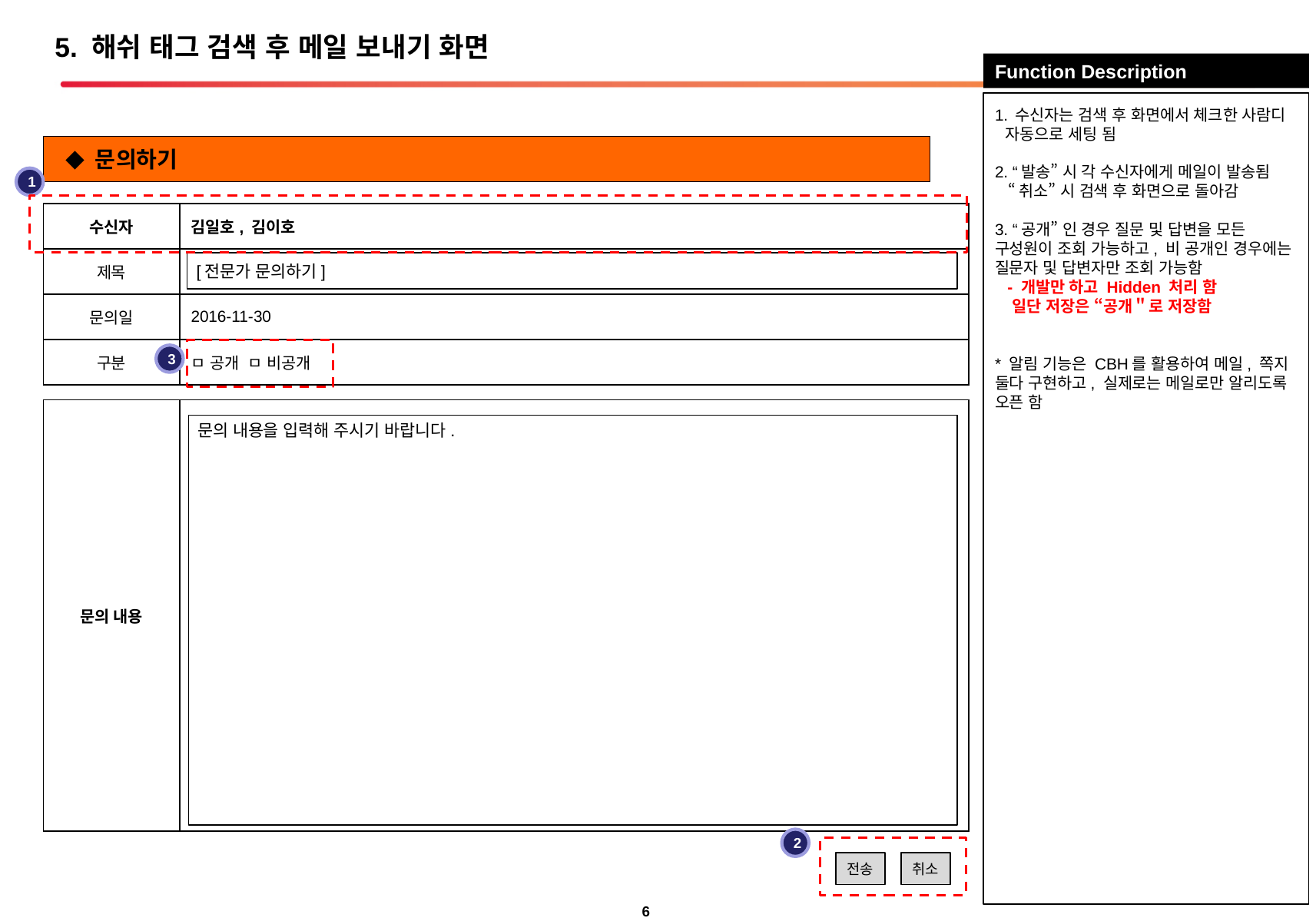

# 5. 해쉬 태그 검색 후 메일 보내기 화면
Function Description

 수신자는 검색 후 화면에서 체크한 사람디 자동으로 세팅 됨
2. “발송” 시 각 수신자에게 메일이 발송됨
   “취소” 시 검색 후 화면으로 돌아감
3. “공개” 인 경우 질문 및 답변을 모든 구성원이 조회 가능하고, 비 공개인 경우에는 질문자 및 답변자만 조회 가능함
  - 개발만 하고 Hidden 처리 함
    일단 저장은 “공개＂로 저장함

* 알림 기능은 CBH를 활용하여 메일, 쪽지 둘다 구현하고, 실제로는 메일로만 알리도록 오픈 함

◆ 문의하기
1

| 수신자 | 김일호, 김이호 |
| --- | --- |
| 제목 |  |
| 문의일 | 2016-11-30 |
| 구분 | ㅁ 공개 ㅁ 비공개 |
[전문가 문의하기]

3
| 문의 내용 |  |
| --- | --- |
문의 내용을 입력해 주시기 바랍니다.
2

전송
취소